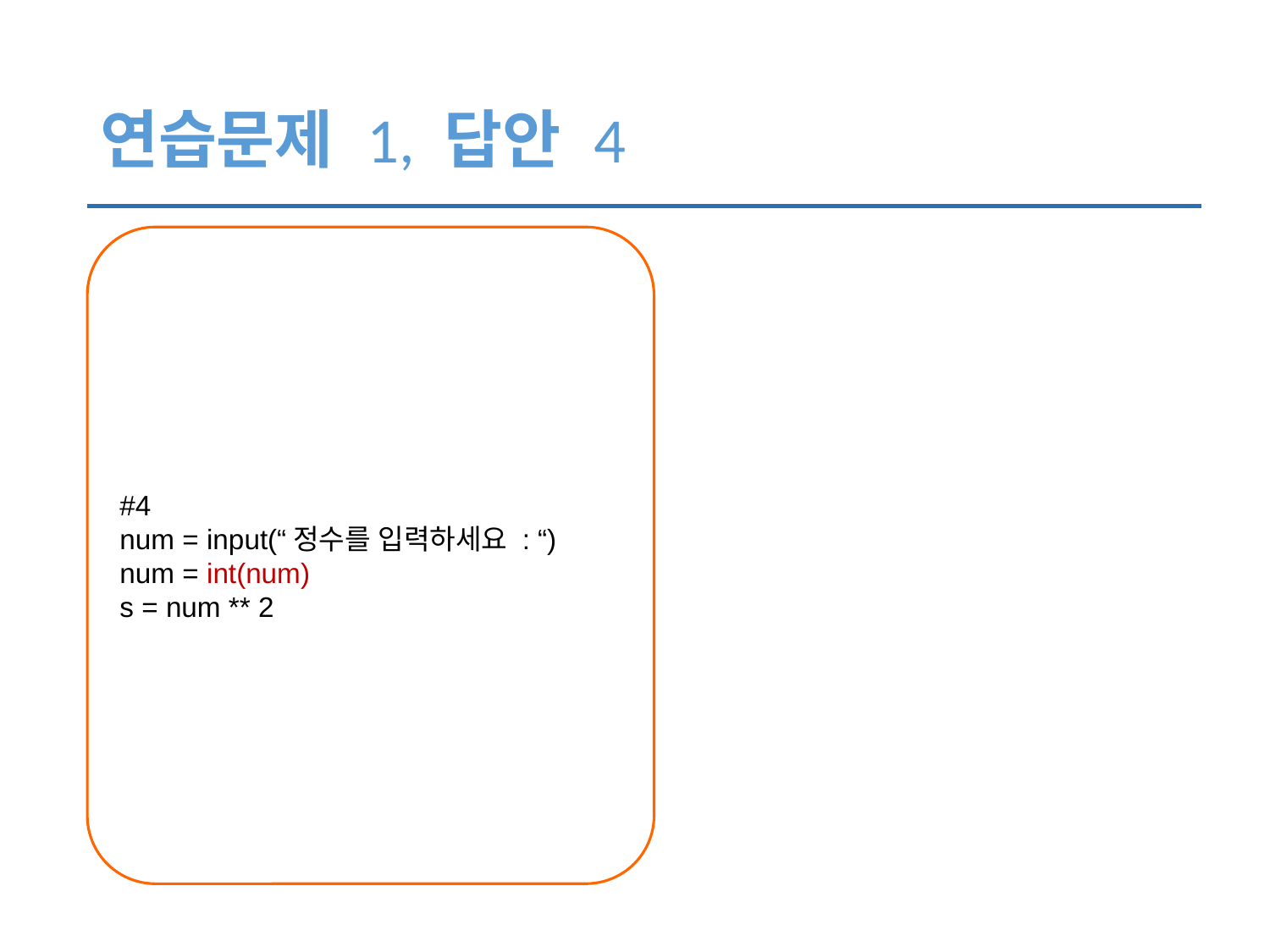

# 연습문제 1, 답안 4

#4
num = input(“정수를 입력하세요 : “)
num = int(num)
s = num ** 2